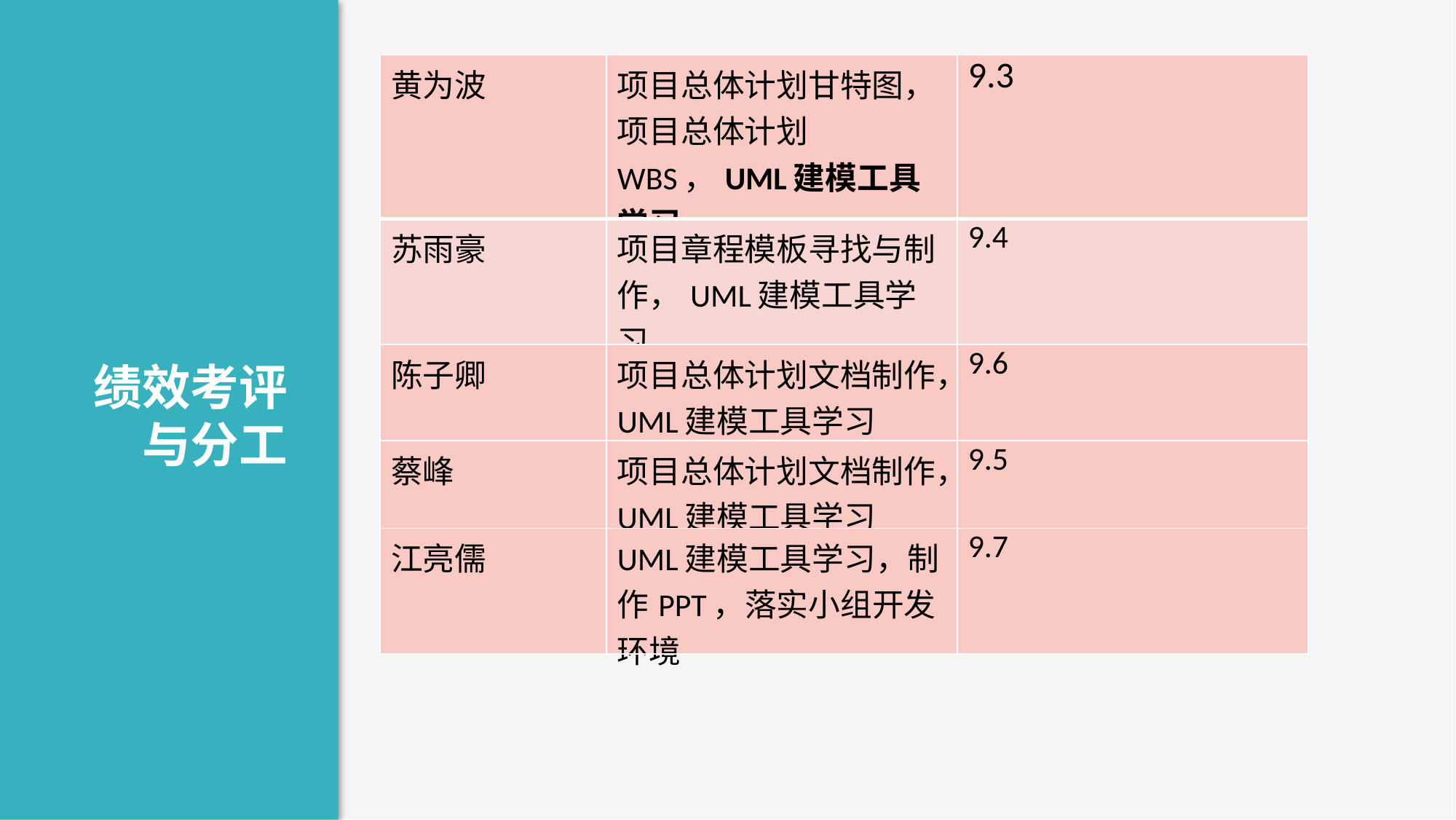

| 黄为波 | 项目总体计划甘特图，项目总体计划WBS，UML建模工具学习 | 9.3 |
| --- | --- | --- |
| 苏雨豪 | 项目章程模板寻找与制作，UML建模工具学习 | 9.4 |
| 陈子卿 | 项目总体计划文档制作，UML建模工具学习 | 9.6 |
| 蔡峰 | 项目总体计划文档制作，UML建模工具学习 | 9.5 |
| 江亮儒 | UML建模工具学习，制作PPT，落实小组开发环境 | 9.7 |
绩效考评与分工